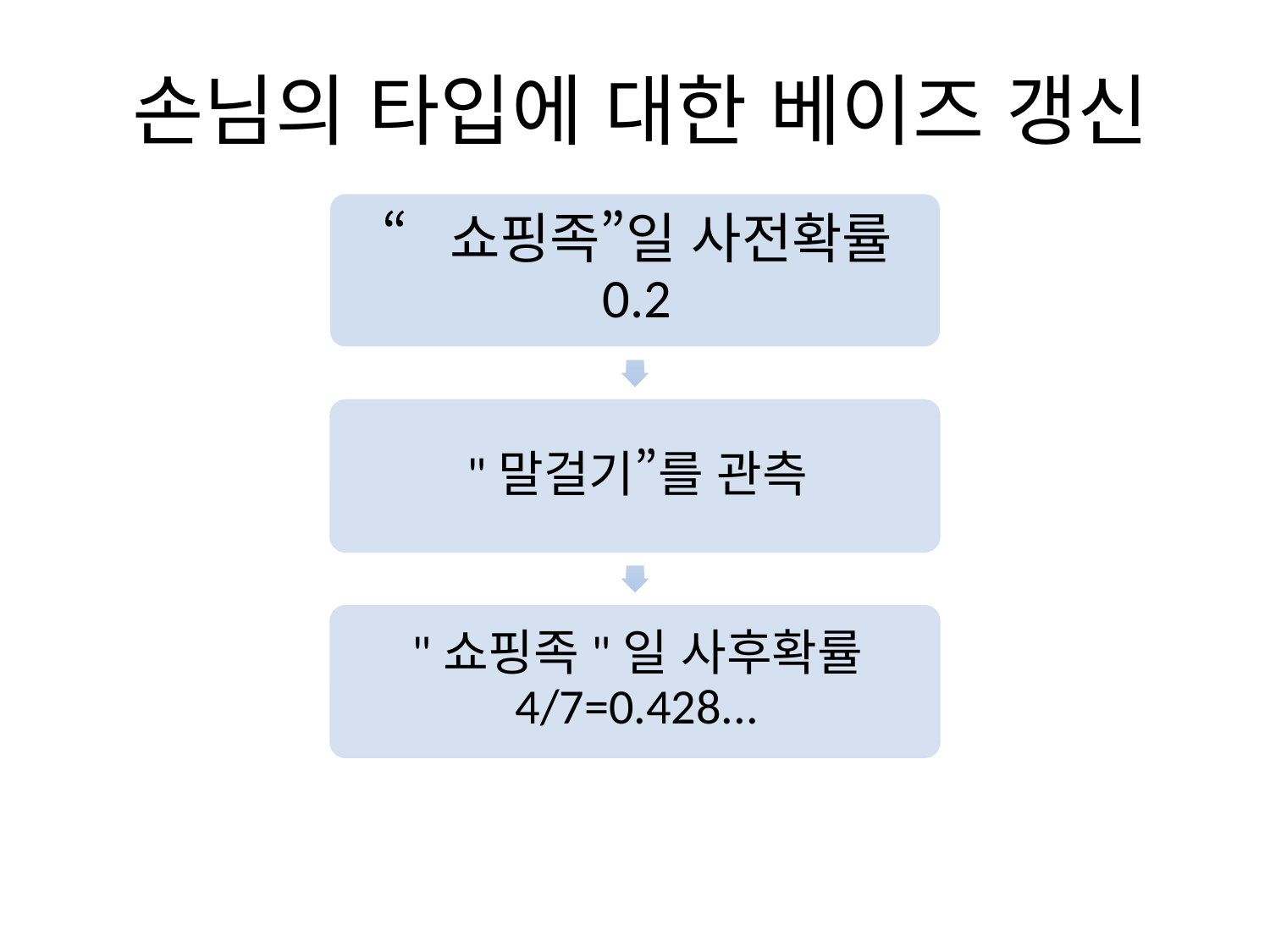

# 손님의 타입에 대한 베이즈 갱신
“쇼핑족”일 사전확률 0.2
"말걸기”를 관측
"쇼핑족"일 사후확률 4/7=0.428...